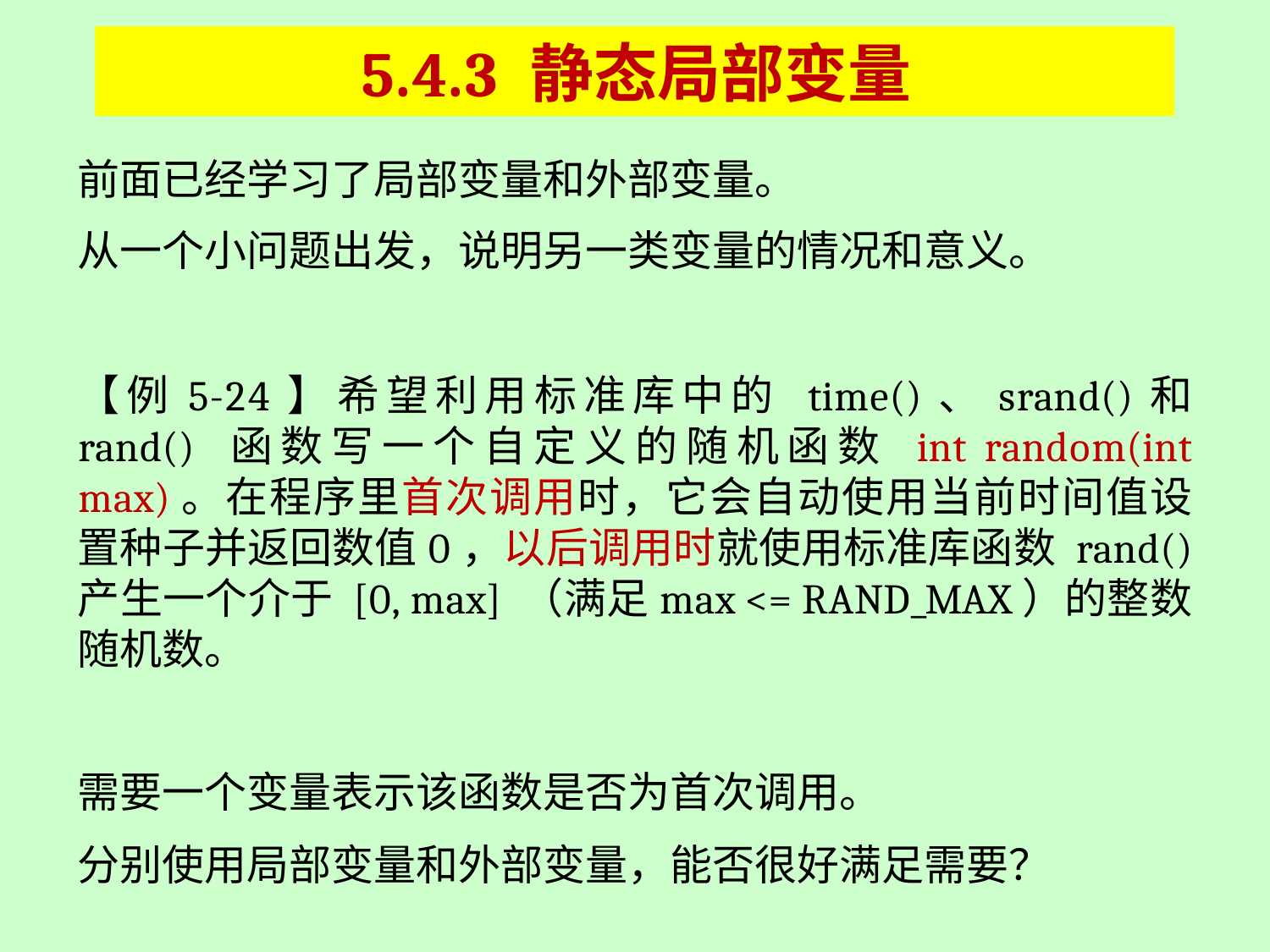

# 5.4.3 静态局部变量
前面已经学习了局部变量和外部变量。
从一个小问题出发，说明另一类变量的情况和意义。

【例5-24】希望利用标准库中的 time()、srand()和 rand() 函数写一个自定义的随机函数 int random(int max)。在程序里首次调用时，它会自动使用当前时间值设置种子并返回数值0，以后调用时就使用标准库函数 rand() 产生一个介于 [0, max] （满足max <= RAND_MAX）的整数随机数。

需要一个变量表示该函数是否为首次调用。
分别使用局部变量和外部变量，能否很好满足需要？

18